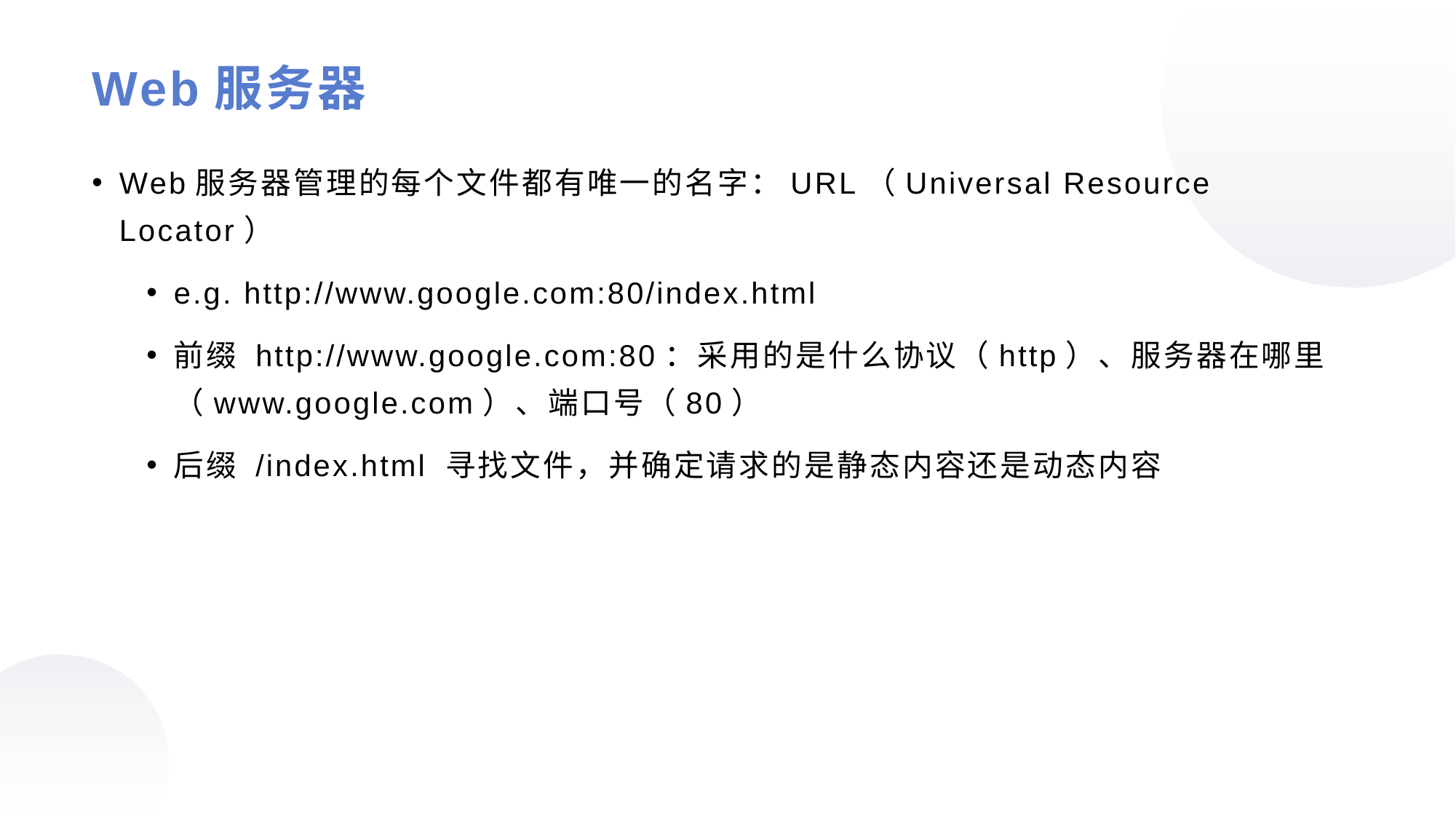

Web服务器
Web服务器管理的每个文件都有唯一的名字：URL（Universal Resource Locator）
e.g. http://www.google.com:80/index.html
前缀 http://www.google.com:80：采用的是什么协议（http）、服务器在哪里（www.google.com）、端口号（80）
后缀 /index.html 寻找文件，并确定请求的是静态内容还是动态内容